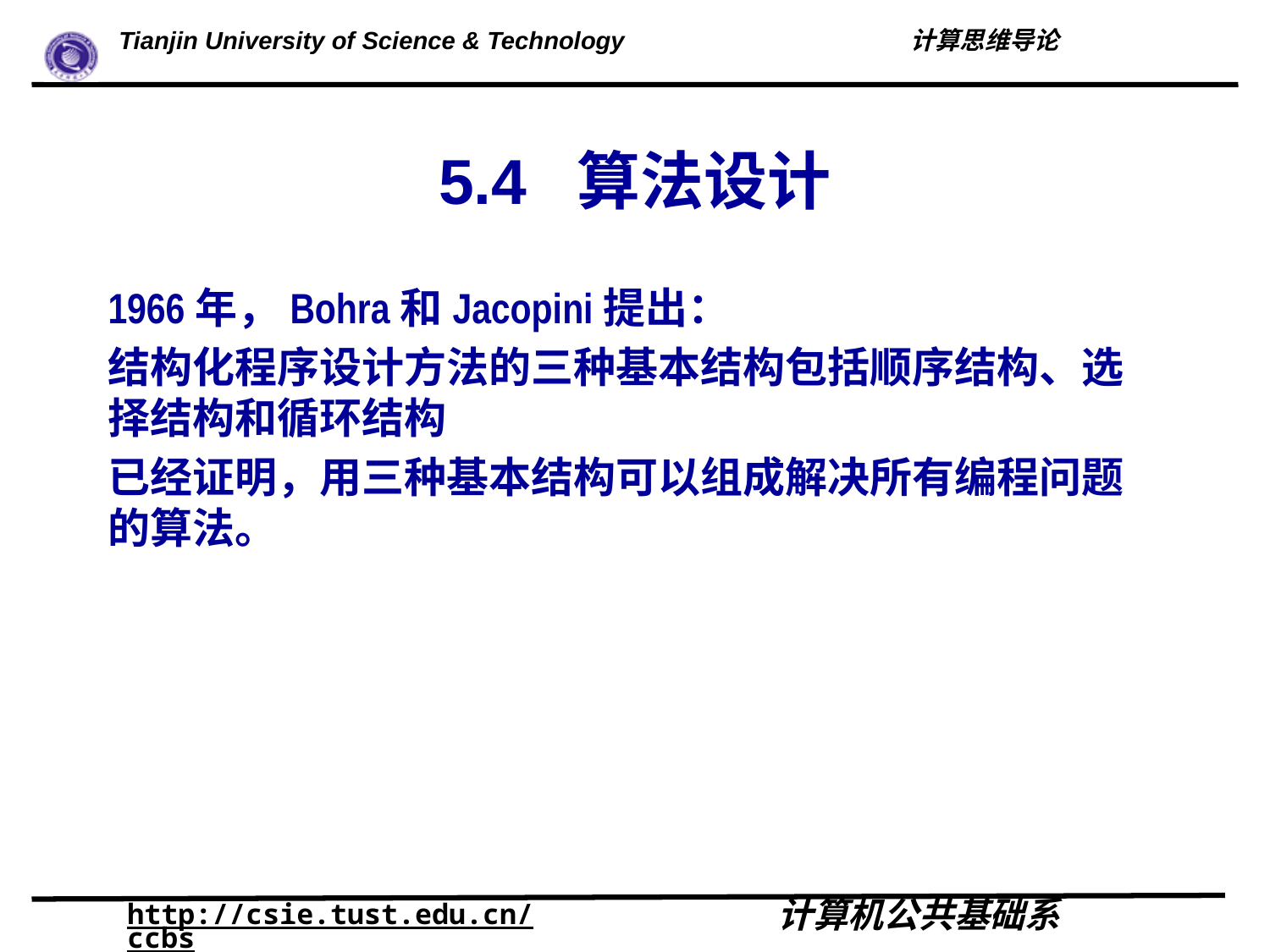

# 5.4  算法设计
1966年，Bohra和Jacopini提出：
结构化程序设计方法的三种基本结构包括顺序结构、选择结构和循环结构
已经证明，用三种基本结构可以组成解决所有编程问题的算法。